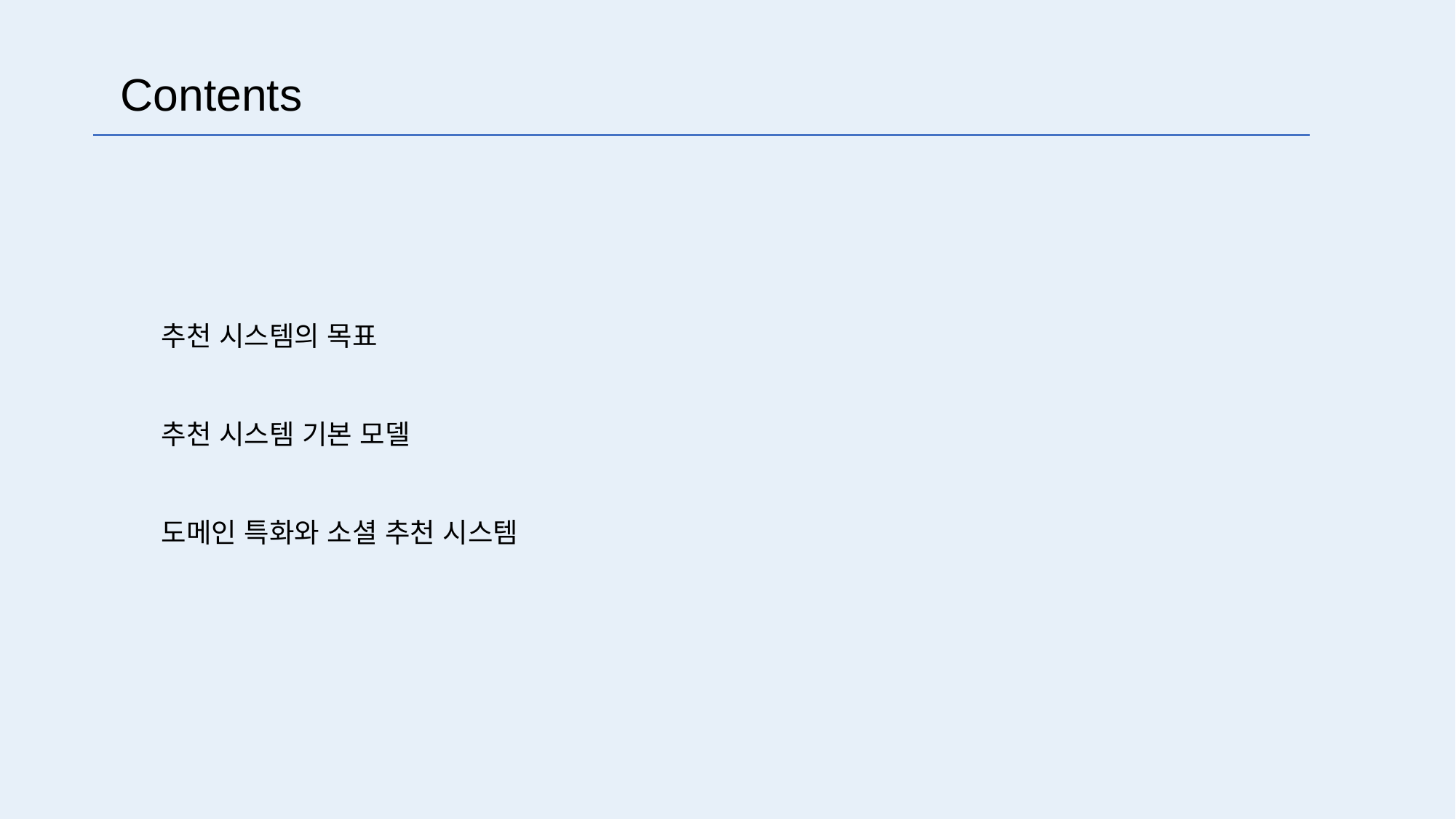

Contents
추천 시스템의 목표

추천 시스템 기본 모델

도메인 특화와 소셜 추천 시스템